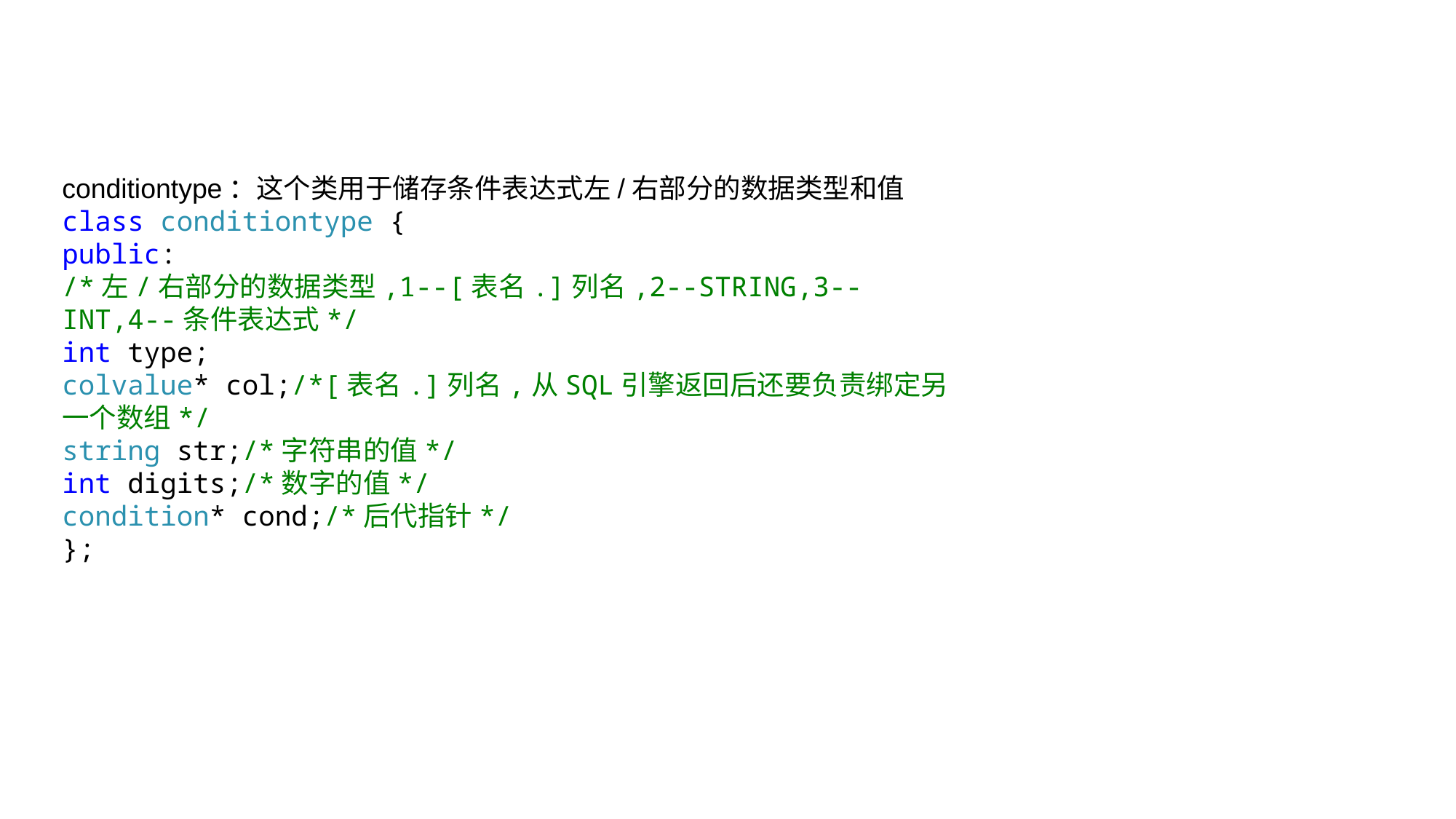

conditiontype：这个类用于储存条件表达式左/右部分的数据类型和值
class conditiontype {
public:
/*左/右部分的数据类型,1--[表名.]列名,2--STRING,3--INT,4--条件表达式*/
int type;
colvalue* col;/*[表名.]列名,从SQL引擎返回后还要负责绑定另一个数组*/
string str;/*字符串的值*/
int digits;/*数字的值*/
condition* cond;/*后代指针*/
};